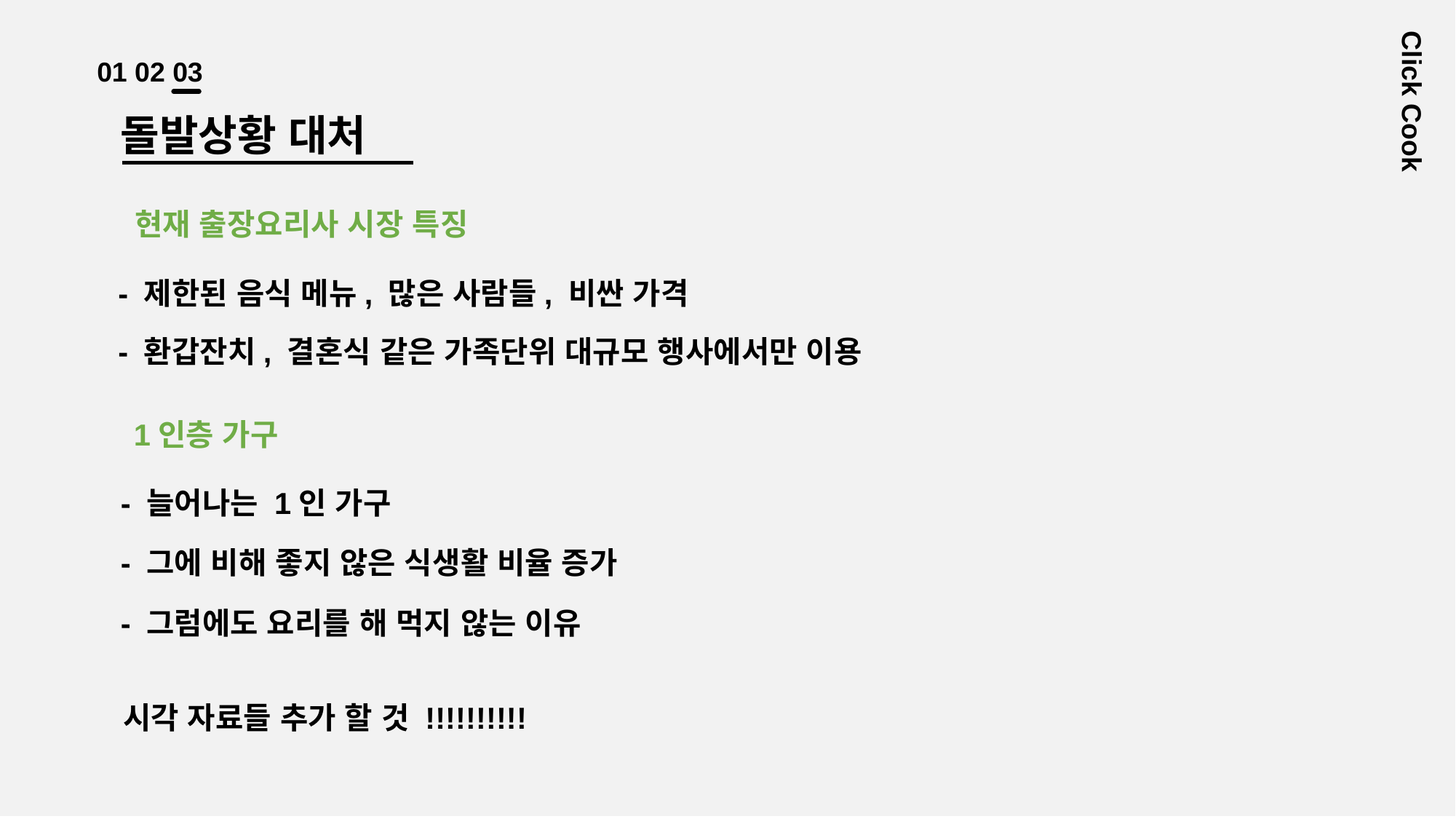

01 02 03

Click Cook
돌발상황 대처

현재 출장요리사 시장 특징
- 제한된 음식 메뉴, 많은 사람들, 비싼 가격
- 환갑잔치, 결혼식 같은 가족단위 대규모 행사에서만 이용
1인층 가구
- 늘어나는 1인 가구
- 그에 비해 좋지 않은 식생활 비율 증가
- 그럼에도 요리를 해 먹지 않는 이유
시각 자료들 추가 할 것 !!!!!!!!!!